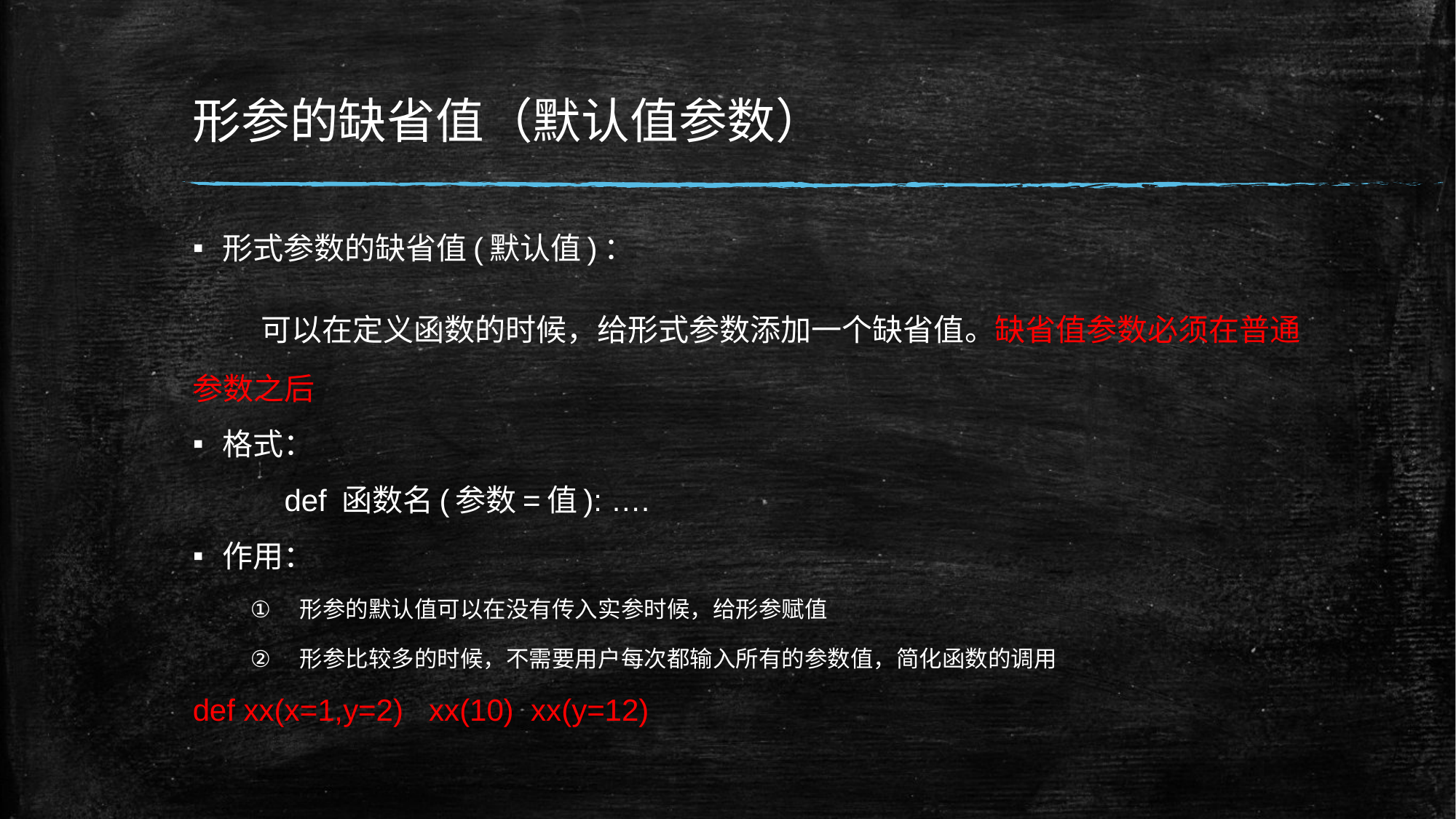

# 形参的缺省值（默认值参数）
形式参数的缺省值(默认值)：
         可以在定义函数的时候，给形式参数添加一个缺省值。缺省值参数必须在普通参数之后
格式：
   	def 函数名(参数=值): ….
作用：
形参的默认值可以在没有传入实参时候，给形参赋值
形参比较多的时候，不需要用户每次都输入所有的参数值，简化函数的调用
def xx(x=1,y=2)   xx(10)  xx(y=12)